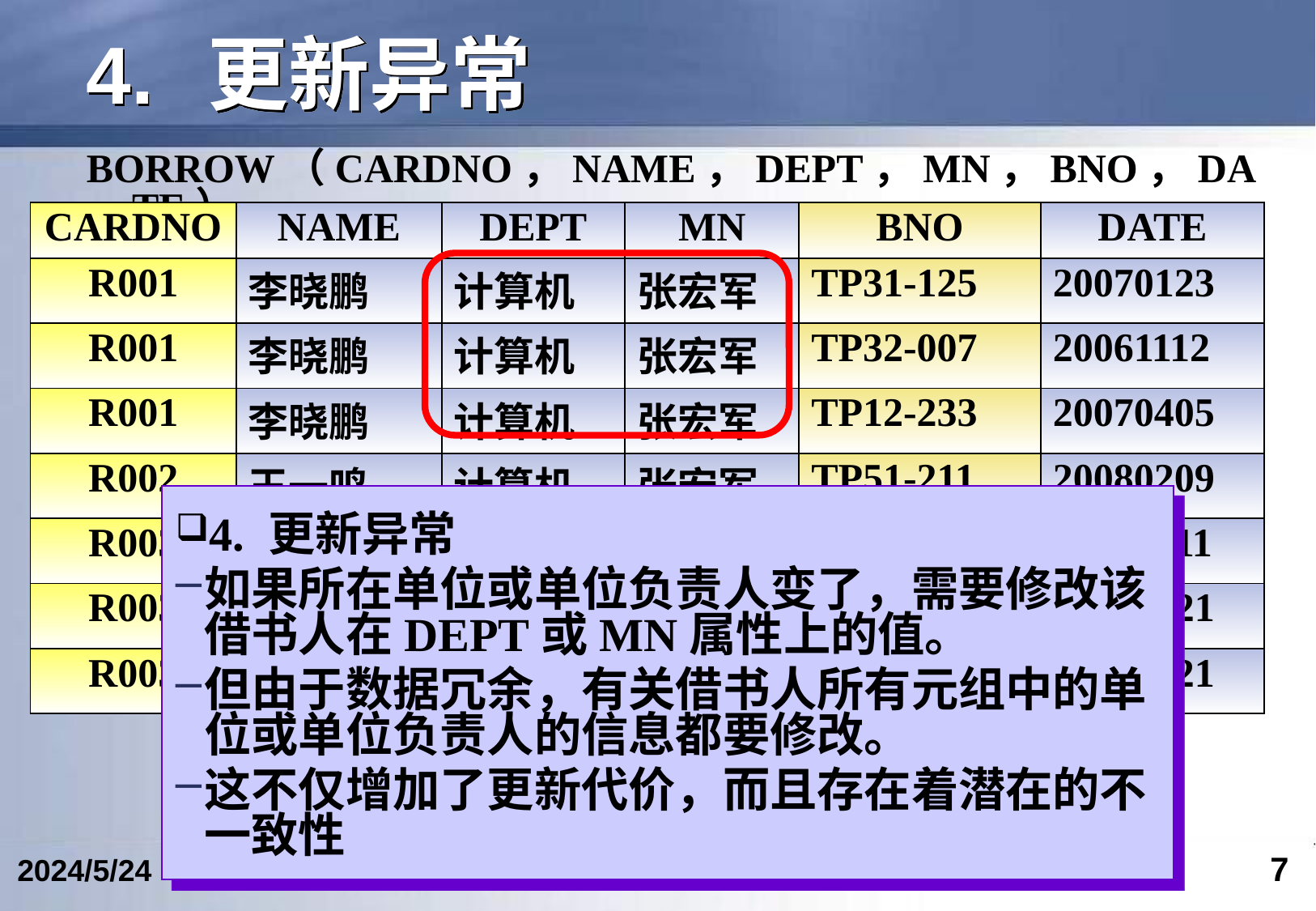

# 4.	更新异常
BORROW（CARDNO，NAME，DEPT，MN，BNO，DATE）
| CARDNO | NAME | DEPT | MN | BNO | DATE |
| --- | --- | --- | --- | --- | --- |
| R001 | 李晓鹏 | 计算机 | 张宏军 | TP31-125 | 20070123 |
| R001 | 李晓鹏 | 计算机 | 张宏军 | TP32-007 | 20061112 |
| R001 | 李晓鹏 | 计算机 | 张宏军 | TP12-233 | 20070405 |
| R002 | 王一鸣 | 计算机 | 张宏军 | TP51-211 | 20080209 |
| R003 | 刘明川 | 无线电 | 范和平 | TP23-126 | 20071011 |
| R003 | 刘明川 | 无线电 | 范和平 | TP23-023 | 20080321 |
| R003 | 刘明川 | 无线电 | 范和平 | TP25-045 | 20080321 |

4. 更新异常
如果所在单位或单位负责人变了，需要修改该借书人在DEPT或MN属性上的值。
但由于数据冗余，有关借书人所有元组中的单位或单位负责人的信息都要修改。
这不仅增加了更新代价，而且存在着潜在的不一致性
7
2024/5/24